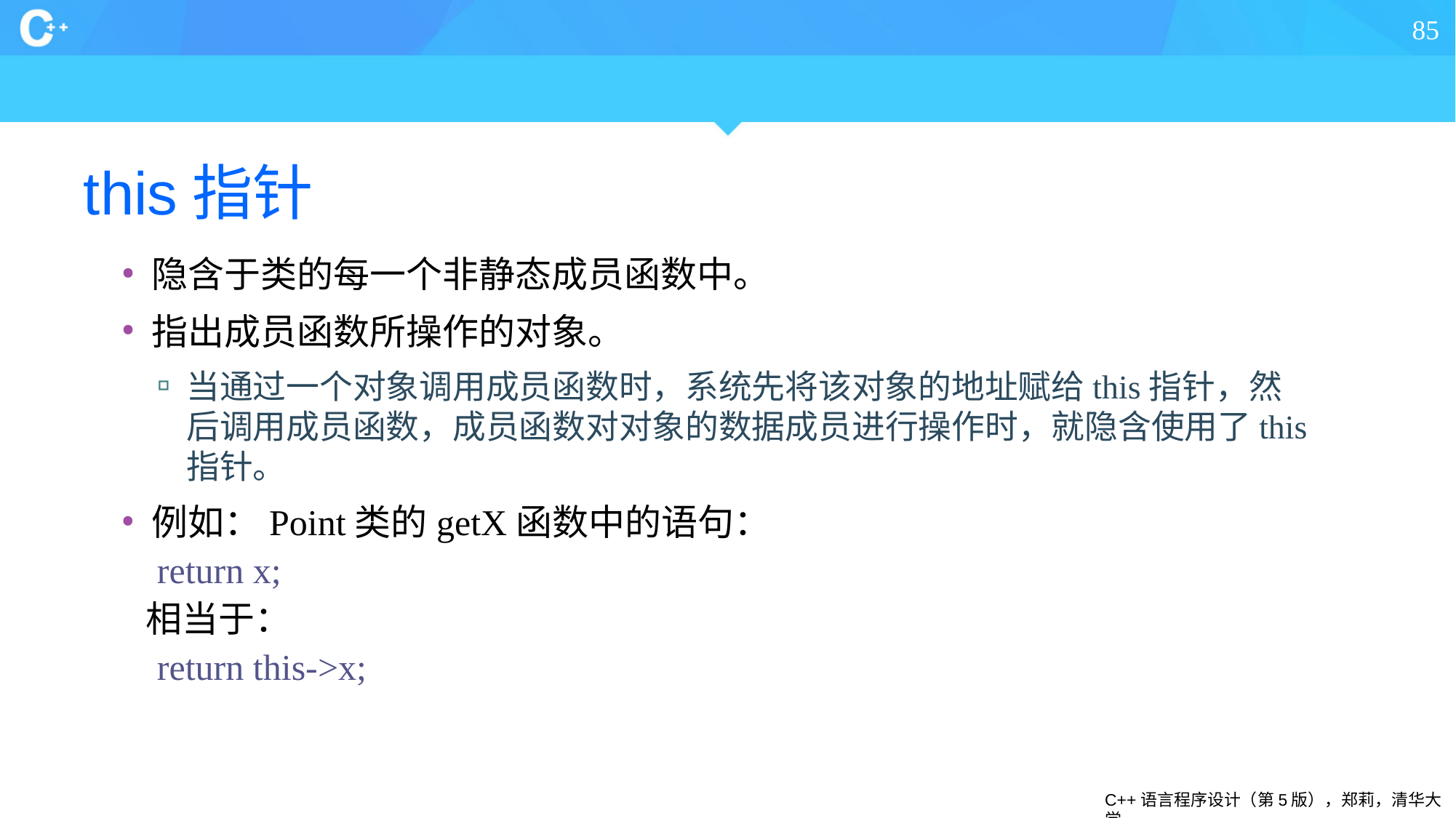

85
# this指针
隐含于类的每一个非静态成员函数中。
指出成员函数所操作的对象。
当通过一个对象调用成员函数时，系统先将该对象的地址赋给this指针，然后调用成员函数，成员函数对对象的数据成员进行操作时，就隐含使用了this指针。
例如：Point类的getX函数中的语句：
return x;
  相当于：
return this->x;